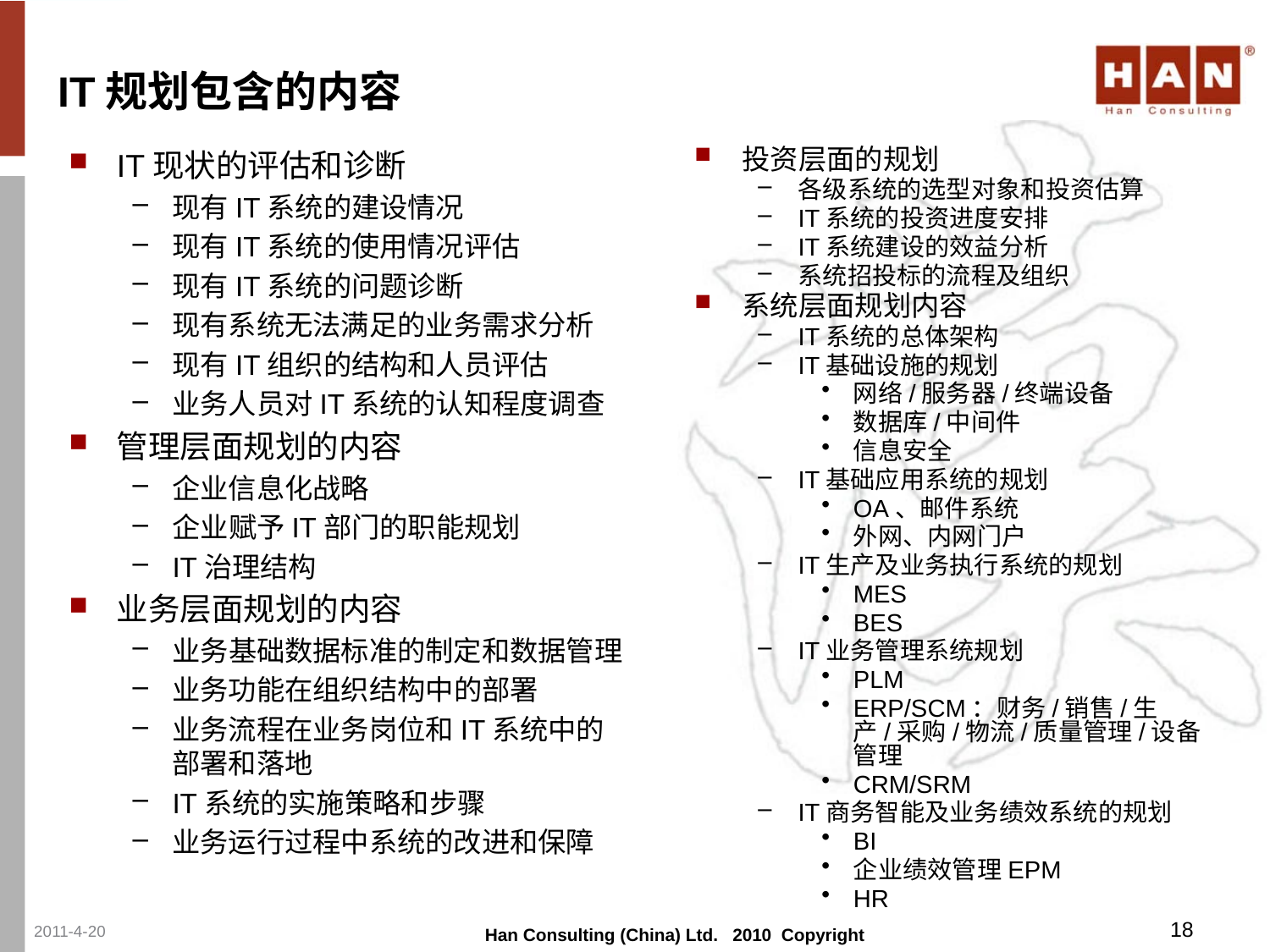

# IT规划包含的内容
IT现状的评估和诊断
现有IT系统的建设情况
现有IT系统的使用情况评估
现有IT系统的问题诊断
现有系统无法满足的业务需求分析
现有IT组织的结构和人员评估
业务人员对IT系统的认知程度调查
管理层面规划的内容
企业信息化战略
企业赋予IT部门的职能规划
IT治理结构
业务层面规划的内容
业务基础数据标准的制定和数据管理
业务功能在组织结构中的部署
业务流程在业务岗位和IT系统中的部署和落地
IT系统的实施策略和步骤
业务运行过程中系统的改进和保障
投资层面的规划
各级系统的选型对象和投资估算
IT系统的投资进度安排
IT系统建设的效益分析
系统招投标的流程及组织
系统层面规划内容
IT系统的总体架构
IT基础设施的规划
网络/服务器/终端设备
数据库/中间件
信息安全
IT基础应用系统的规划
OA、邮件系统
外网、内网门户
IT生产及业务执行系统的规划
MES
BES
IT业务管理系统规划
PLM
ERP/SCM：财务/销售/生产/采购/物流/质量管理/设备管理
CRM/SRM
IT商务智能及业务绩效系统的规划
BI
企业绩效管理EPM
HR
18